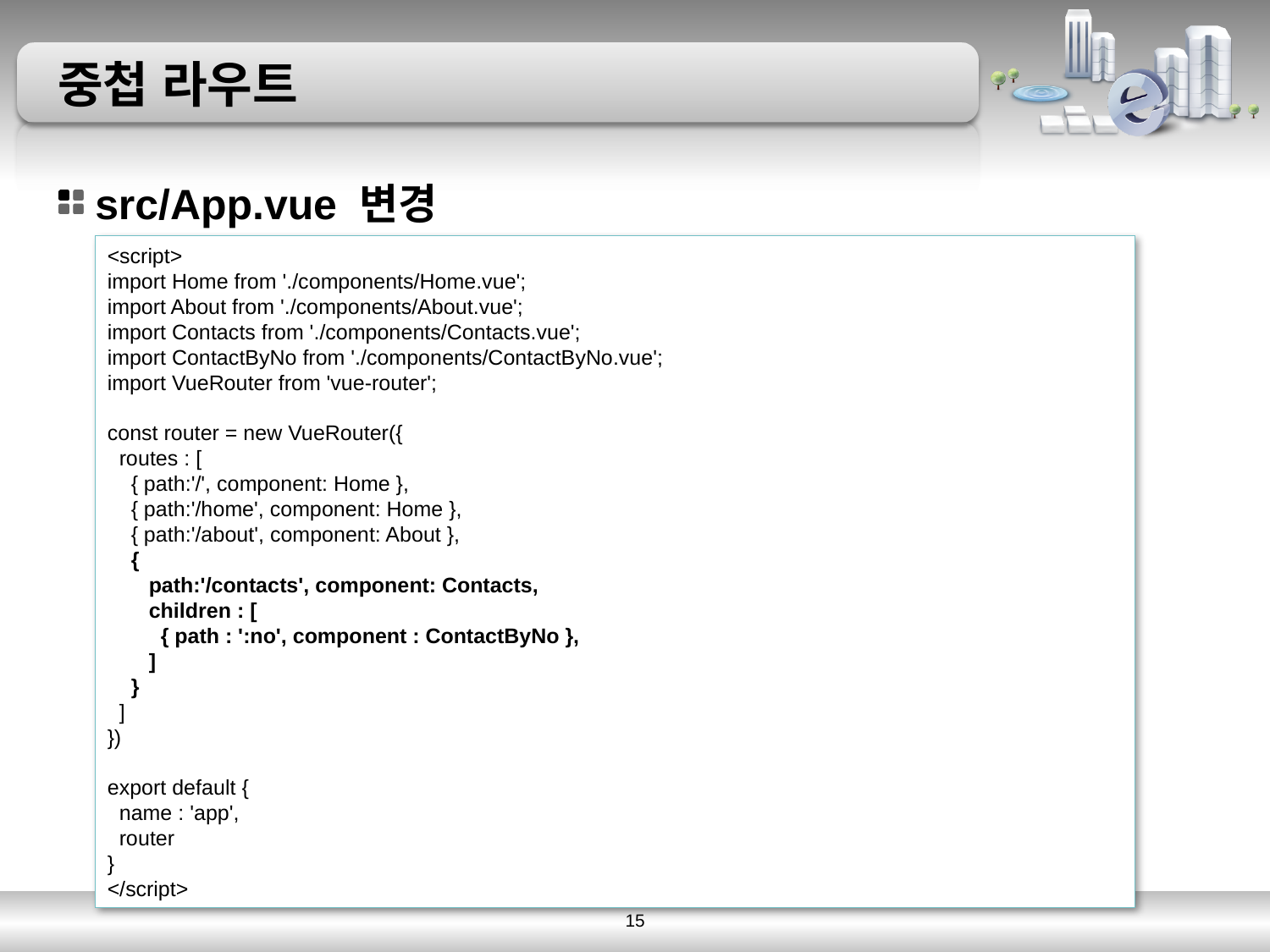

# 중첩 라우트
src/App.vue 변경
<script>
import Home from './components/Home.vue';
import About from './components/About.vue';
import Contacts from './components/Contacts.vue';
import ContactByNo from './components/ContactByNo.vue';
import VueRouter from 'vue-router';

const router = new VueRouter({
  routes : [
    { path:'/', component: Home },
    { path:'/home', component: Home },
    { path:'/about', component: About },
    {
       path:'/contacts', component: Contacts,
       children : [
         { path : ':no', component : ContactByNo },
       ]
    }
  ]
})

export default {
  name : 'app',
  router
}
</script>